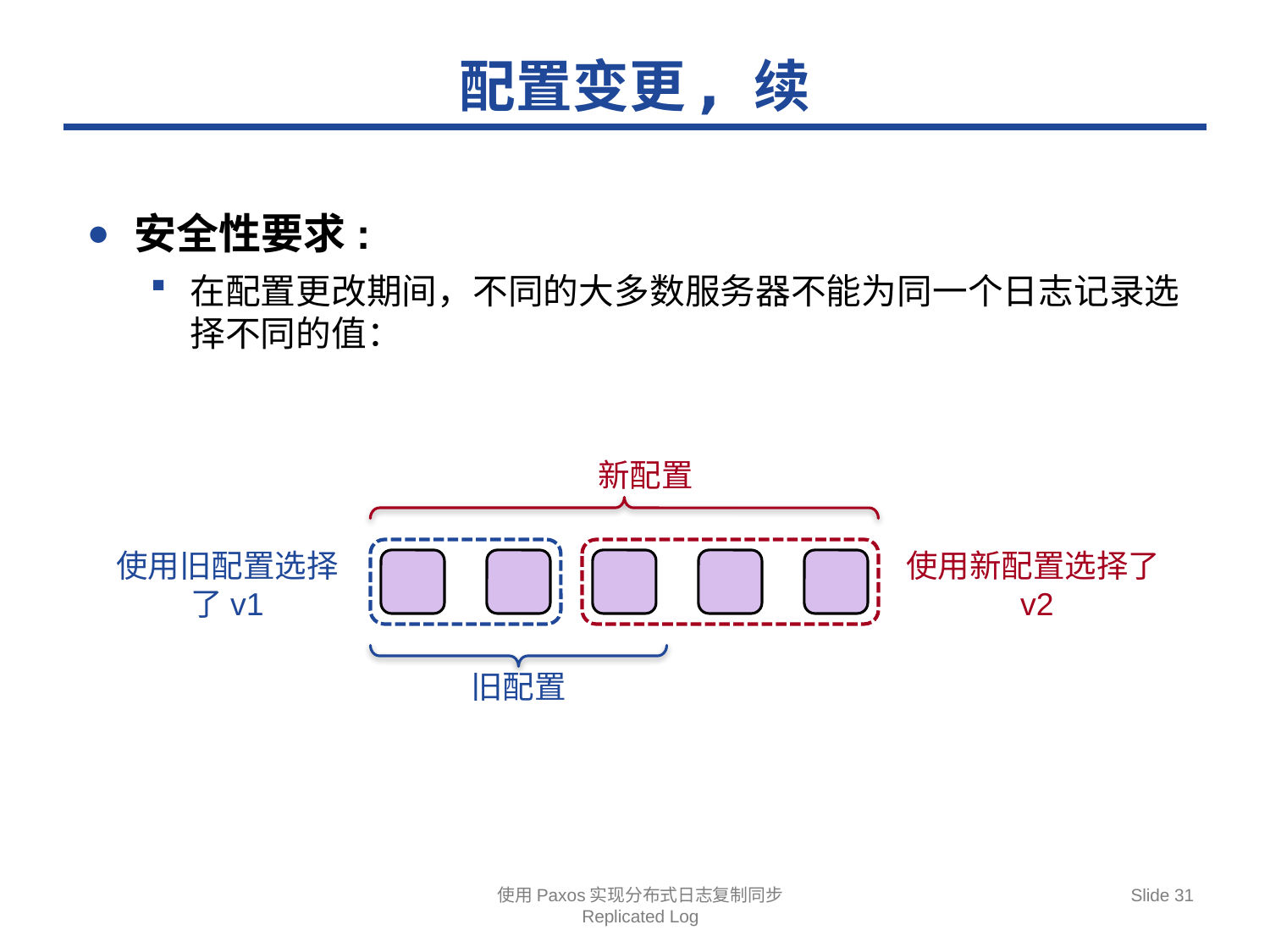

# 配置变更, 续
安全性要求:
在配置更改期间，不同的大多数服务器不能为同一个日志记录选择不同的值：

新配置

使用旧配置选择了v1

使用新配置选择了v2

旧配置

使用Paxos实现分布式日志复制同步
Replicated Log
Slide 31